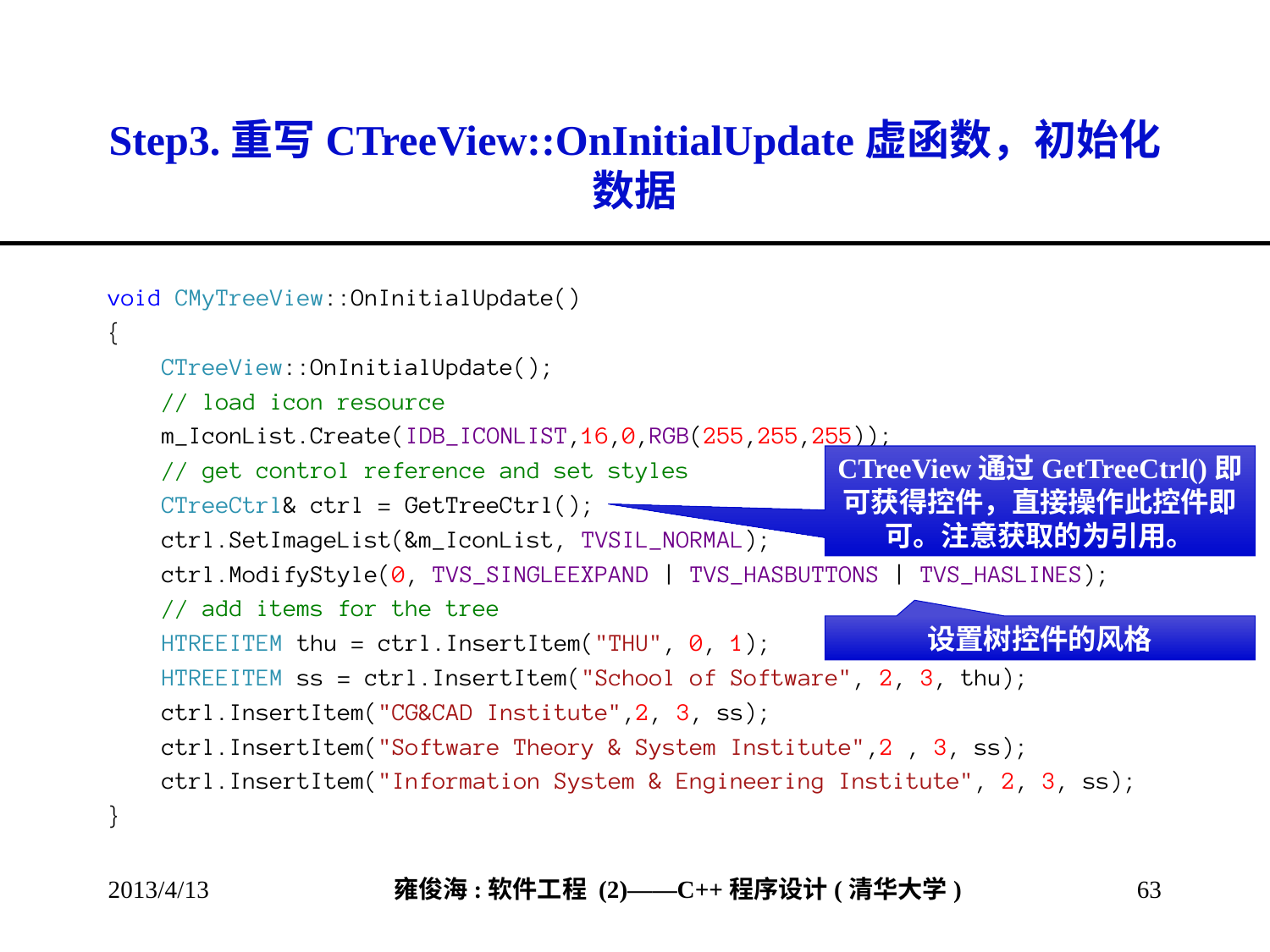

# Step3.重写CTreeView::OnInitialUpdate虚函数，初始化数据
void CMyTreeView::OnInitialUpdate()
{
    CTreeView::OnInitialUpdate();
    // load icon resource
    m_IconList.Create(IDB_ICONLIST,16,0,RGB(255,255,255));
    // get control reference and set styles
    CTreeCtrl& ctrl = GetTreeCtrl();
    ctrl.SetImageList(&m_IconList, TVSIL_NORMAL);
    ctrl.ModifyStyle(0, TVS_SINGLEEXPAND | TVS_HASBUTTONS | TVS_HASLINES);
    // add items for the tree
    HTREEITEM thu = ctrl.InsertItem("THU", 0, 1);
    HTREEITEM ss = ctrl.InsertItem("School of Software", 2, 3, thu);
    ctrl.InsertItem("CG&CAD Institute",2, 3, ss);
    ctrl.InsertItem("Software Theory & System Institute",2 , 3, ss);
    ctrl.InsertItem("Information System & Engineering Institute", 2, 3, ss);
}
CTreeView通过GetTreeCtrl()即可获得控件，直接操作此控件即可。注意获取的为引用。
设置树控件的风格
2013/4/13
63